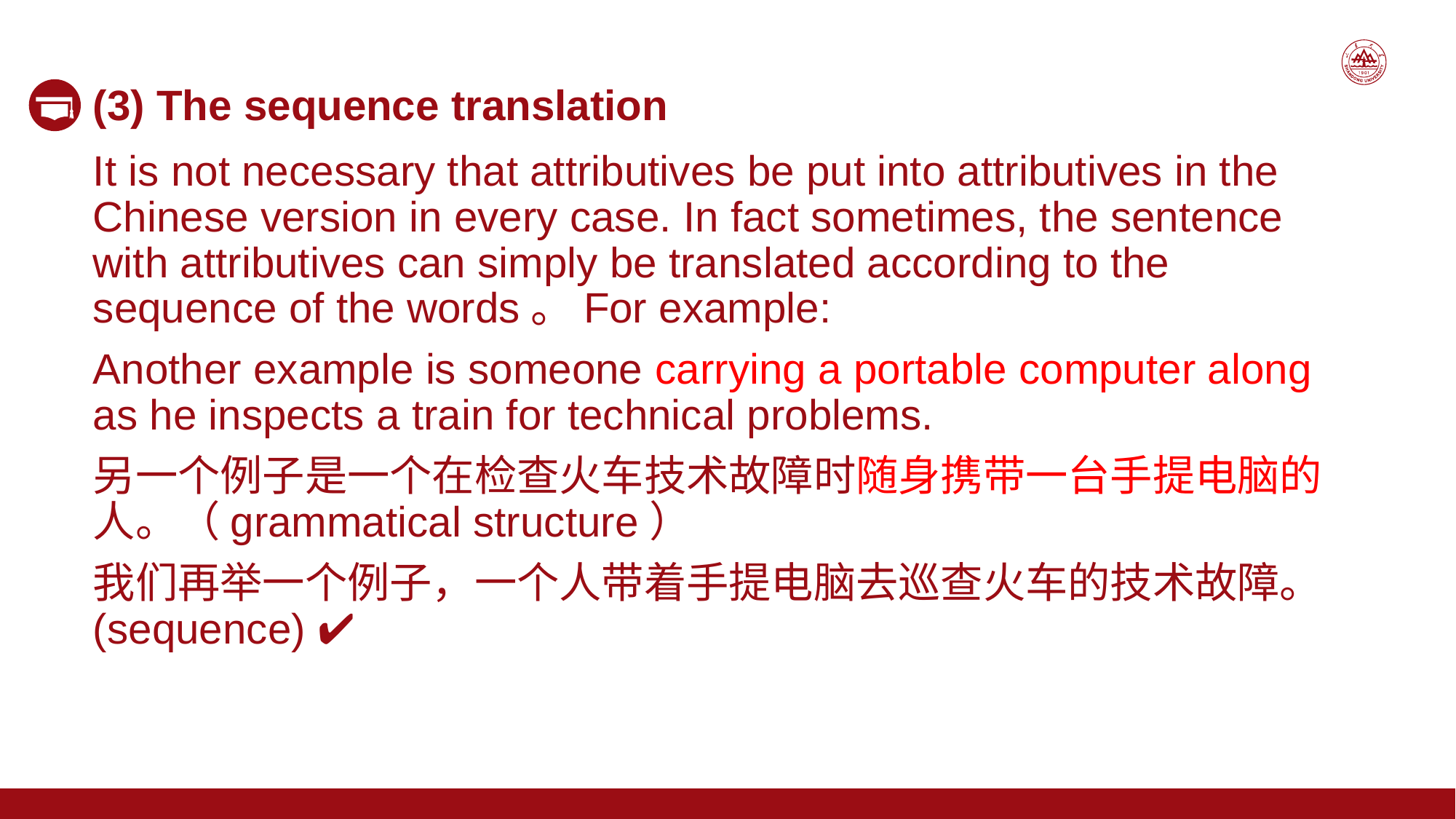

(3) The sequence translation
It is not necessary that attributives be put into attributives in the Chinese version in every case. In fact sometimes, the sentence with attributives can simply be translated according to the sequence of the words。For example:
Another example is someone carrying a portable computer along as he inspects a train for technical problems.
另一个例子是一个在检查火车技术故障时随身携带一台手提电脑的人。（grammatical structure）
我们再举一个例子，一个人带着手提电脑去巡查火车的技术故障。(sequence) ✔